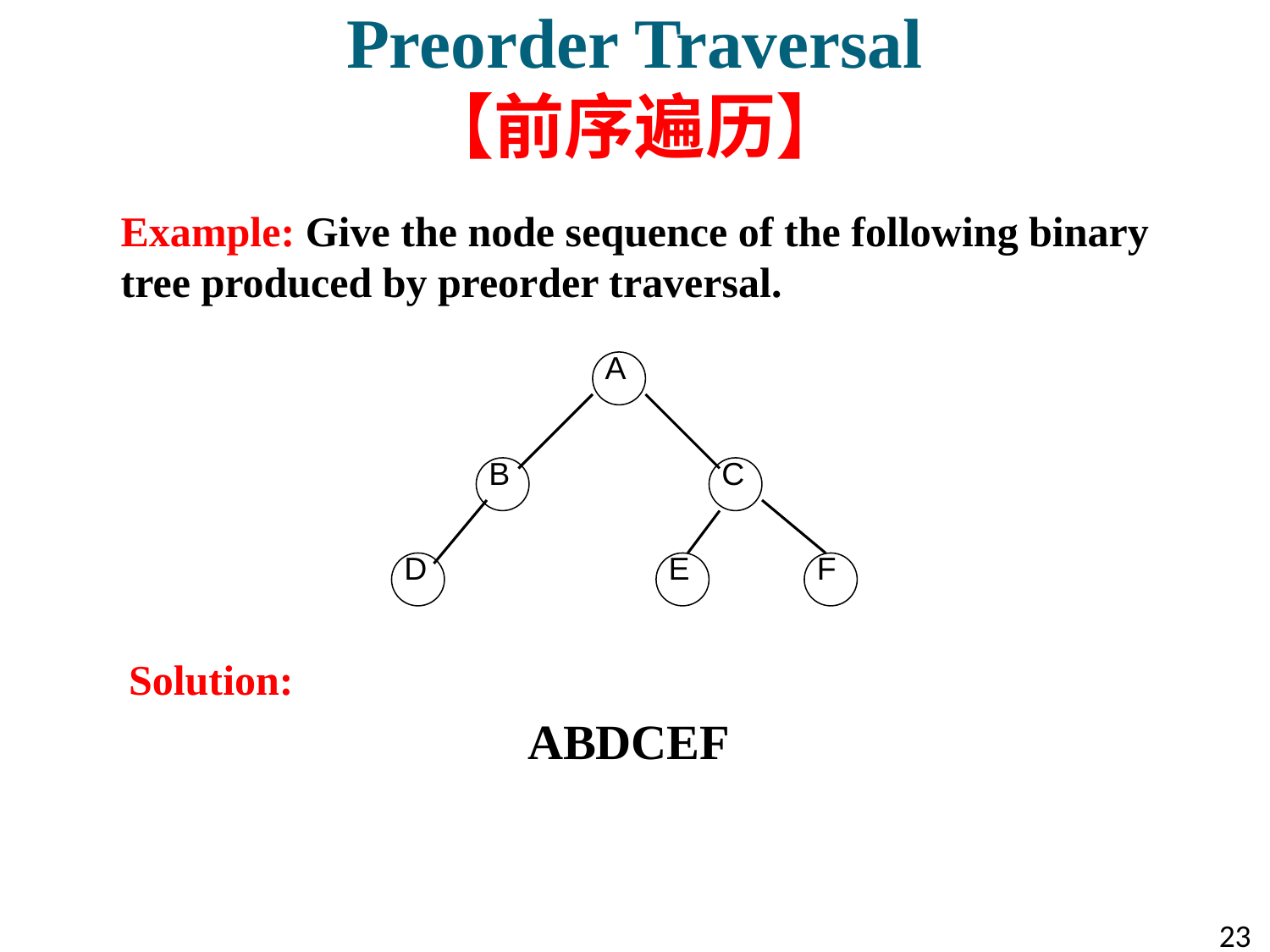

# Preorder Traversal 【前序遍历】
Example: Give the node sequence of the following binary tree produced by preorder traversal.
A

B

C

D

E

F

Solution:
ABDCEF